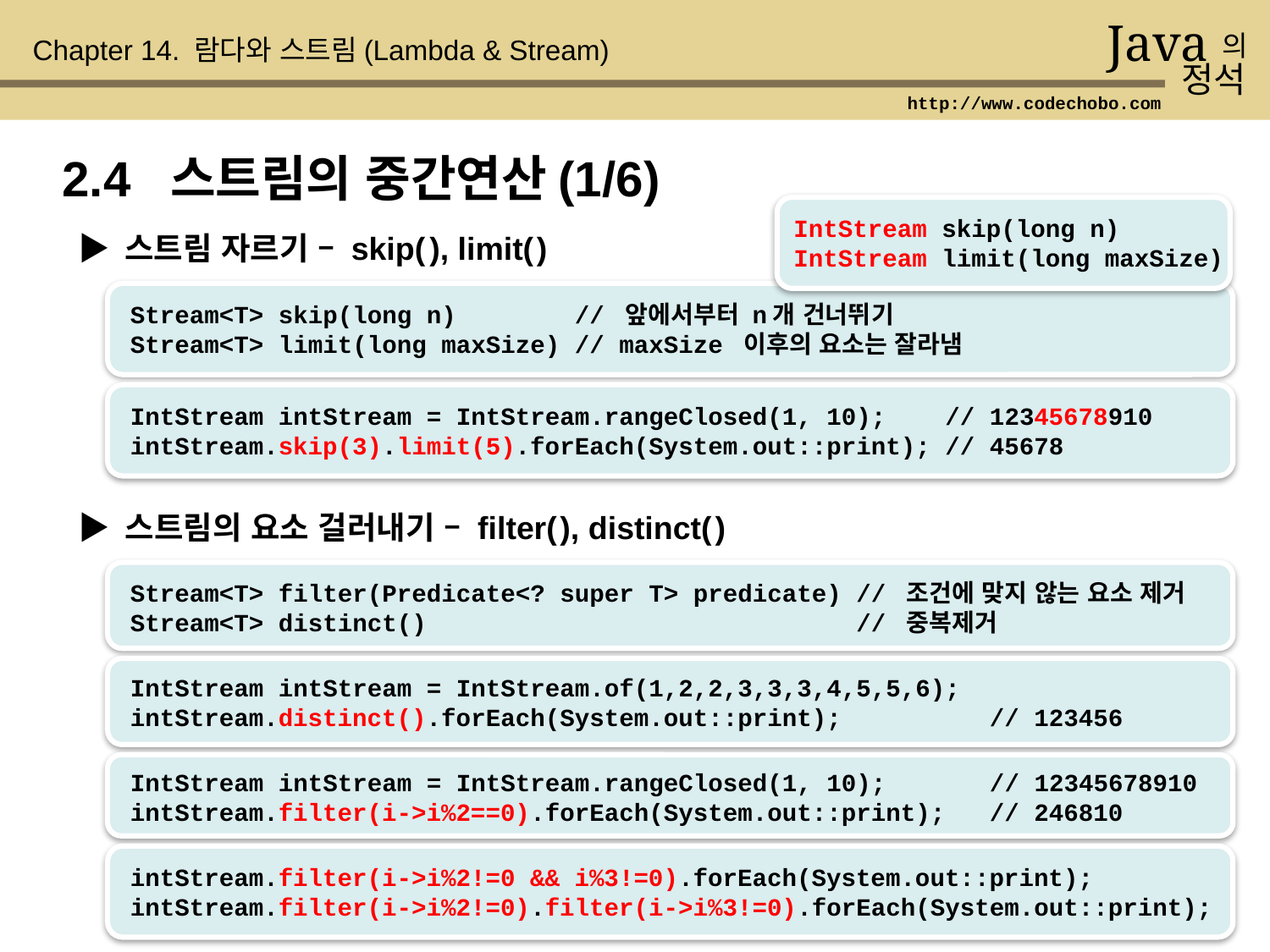

Java
의
정석
Chapter 14. 람다와 스트림(Lambda & Stream)

http://www.codechobo.com
2.4  스트림의 중간연산(1/6)

IntStream skip(long n)
IntStream limit(long maxSize)
▶ 스트림 자르기 – skip( ), limit( )

Stream<T> skip(long n)        // 앞에서부터 n개 건너뛰기
Stream<T> limit(long maxSize) // maxSize 이후의 요소는 잘라냄

IntStream intStream = IntStream.rangeClosed(1, 10);    // 12345678910
intStream.skip(3).limit(5).forEach(System.out::print); // 45678
▶ 스트림의 요소 걸러내기 – filter( ), distinct( )

Stream<T> filter(Predicate<? super T> predicate) // 조건에 맞지 않는 요소 제거
Stream<T> distinct()                             // 중복제거

IntStream intStream = IntStream.of(1,2,2,3,3,3,4,5,5,6);
intStream.distinct().forEach(System.out::print);          // 123456

IntStream intStream = IntStream.rangeClosed(1, 10);       // 12345678910
intStream.filter(i->i%2==0).forEach(System.out::print);   // 246810

intStream.filter(i->i%2!=0 && i%3!=0).forEach(System.out::print);
intStream.filter(i->i%2!=0).filter(i->i%3!=0).forEach(System.out::print);